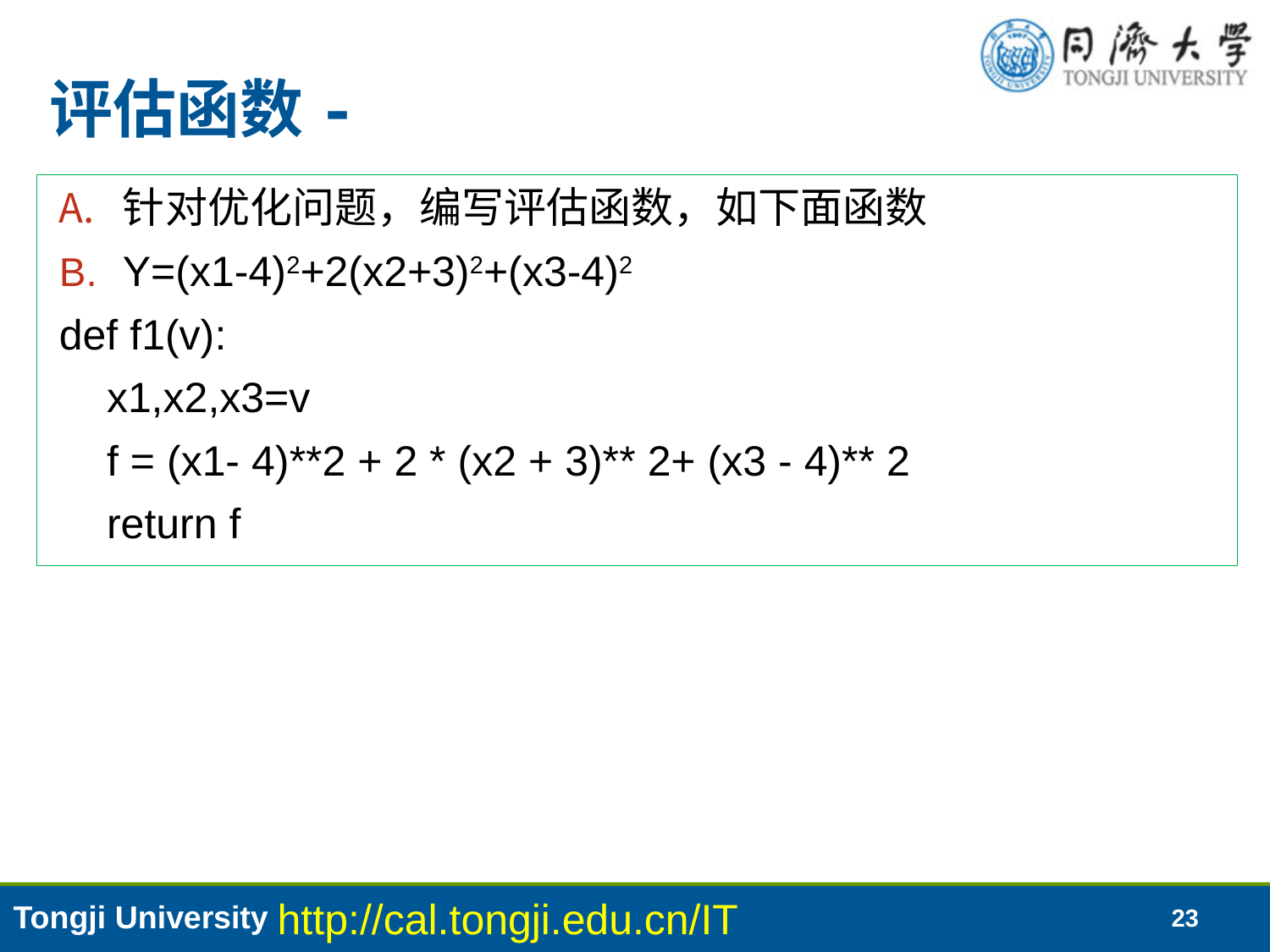

# 评估函数-
针对优化问题，编写评估函数，如下面函数
Y=(x1-4)2+2(x2+3)2+(x3-4)2
def f1(v):
    x1,x2,x3=v
    f = (x1- 4)**2 + 2 * (x2 + 3)** 2+ (x3 - 4)** 2
    return f